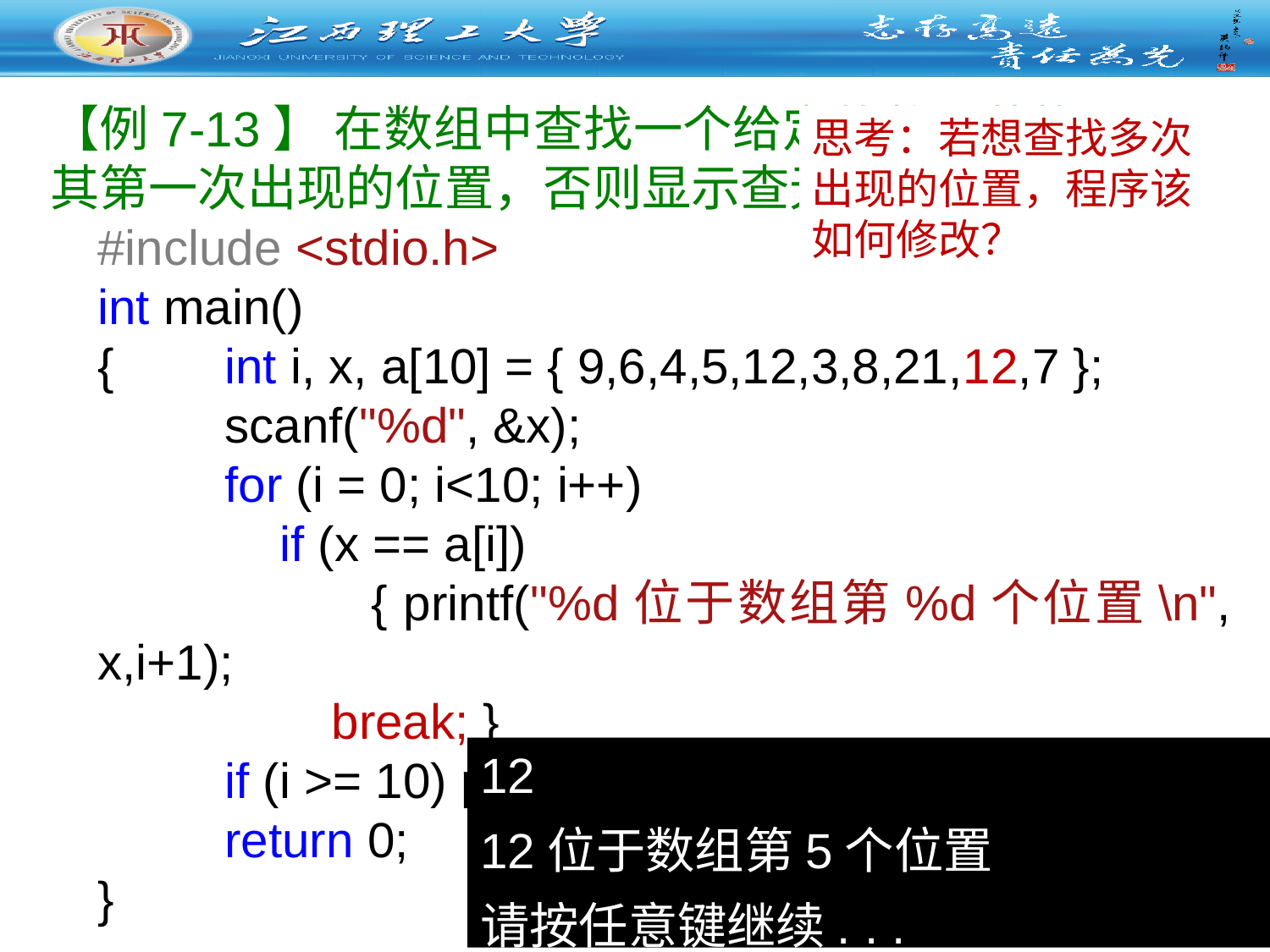

【例7-13】 在数组中查找一个给定的数，若找到显示其第一次出现的位置，否则显示查无此数。
#include <stdio.h>
int main()
{ 	int i, x, a[10] = { 9,6,4,5,12,3,8,21,12,7 };
 	scanf("%d", &x);
 	for (i = 0; i<10; i++)
 	    if (x == a[i])
      	        { printf("%d位于数组第%d个位置\n", x,i+1);
                 break; }
 	if (i >= 10) printf("查无此数！");
 	return 0;
}

思考：若想查找多次出现的位置，程序该如何修改？
12
12位于数组第5个位置
请按任意键继续. . .